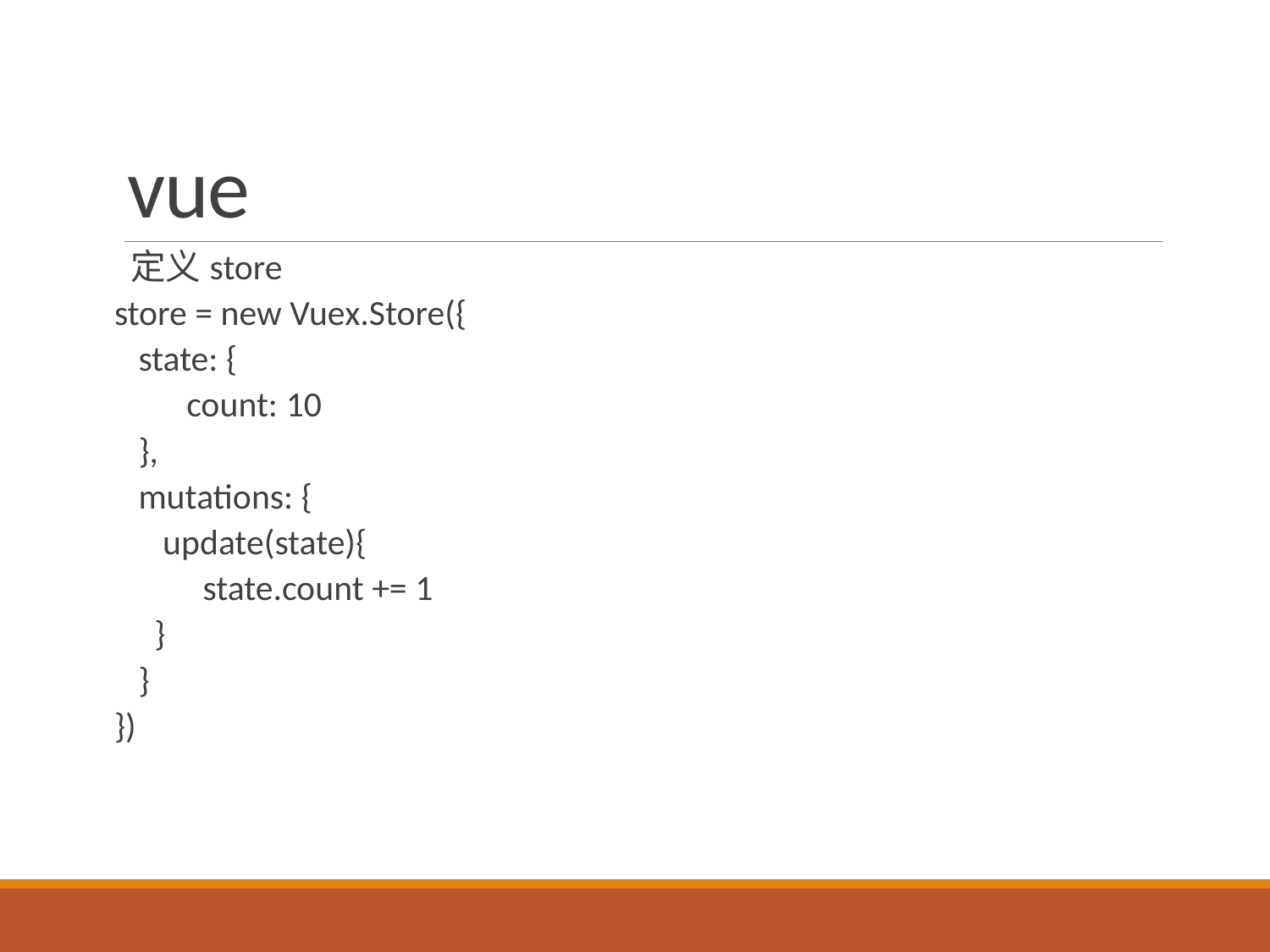

# vue
 定义store
store = new Vuex.Store({
   state: {
         count: 10
   },
   mutations: {
      update(state){
           state.count += 1
     }
   }
})